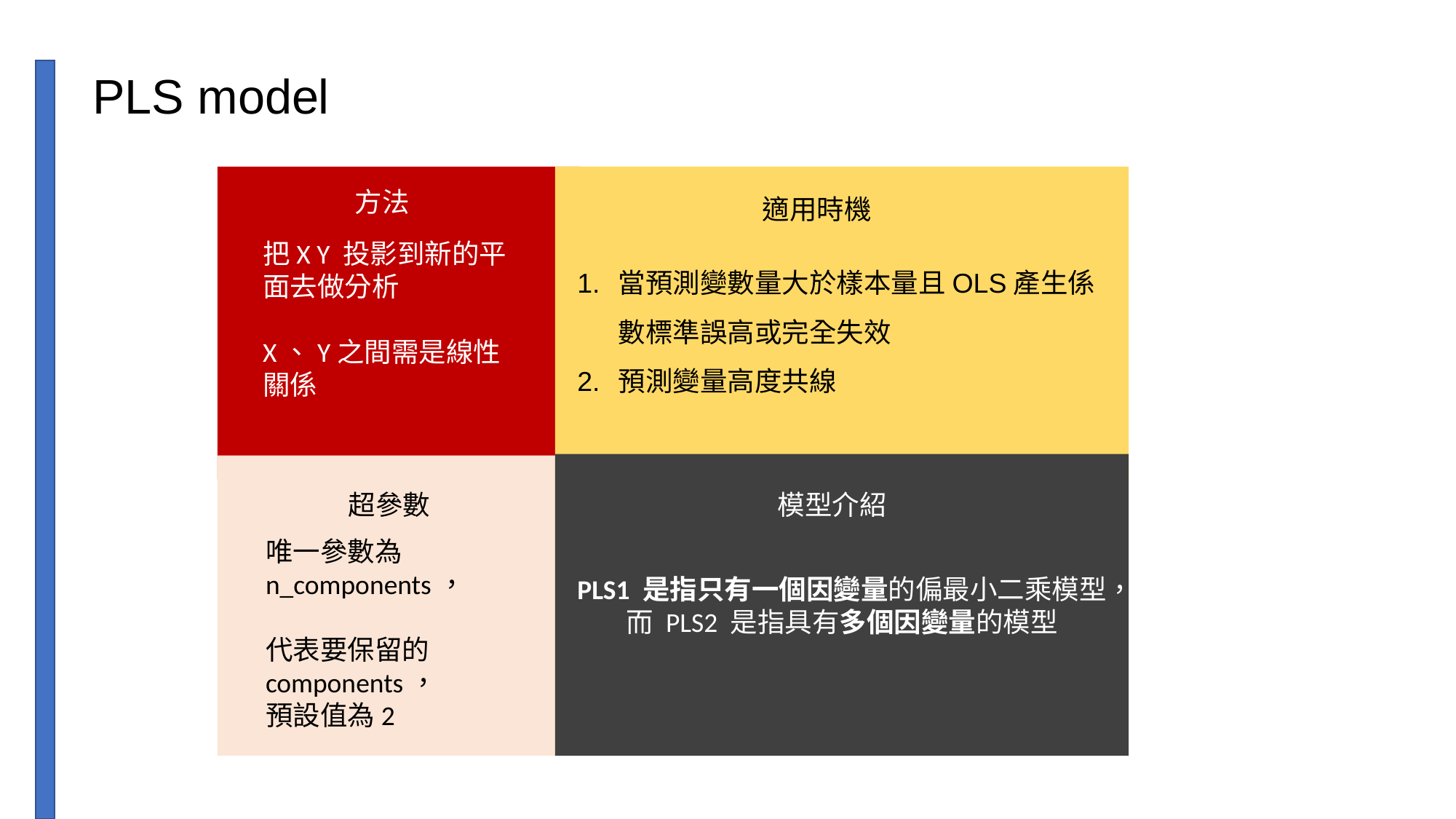

PLS model

方法
適用時機
把X Y 投影到新的平面去做分析

X、Y之間需是線性關係
當預測變數量大於樣本量且OLS產生係數標準誤高或完全失效
預測變量高度共線

PLS1 是指只有一個因變量的偏最小二乘模型，而 PLS2 是指具有多個因變量的模型

超參數
模型介紹
唯一參數為n_components，

代表要保留的components，
預設值為2